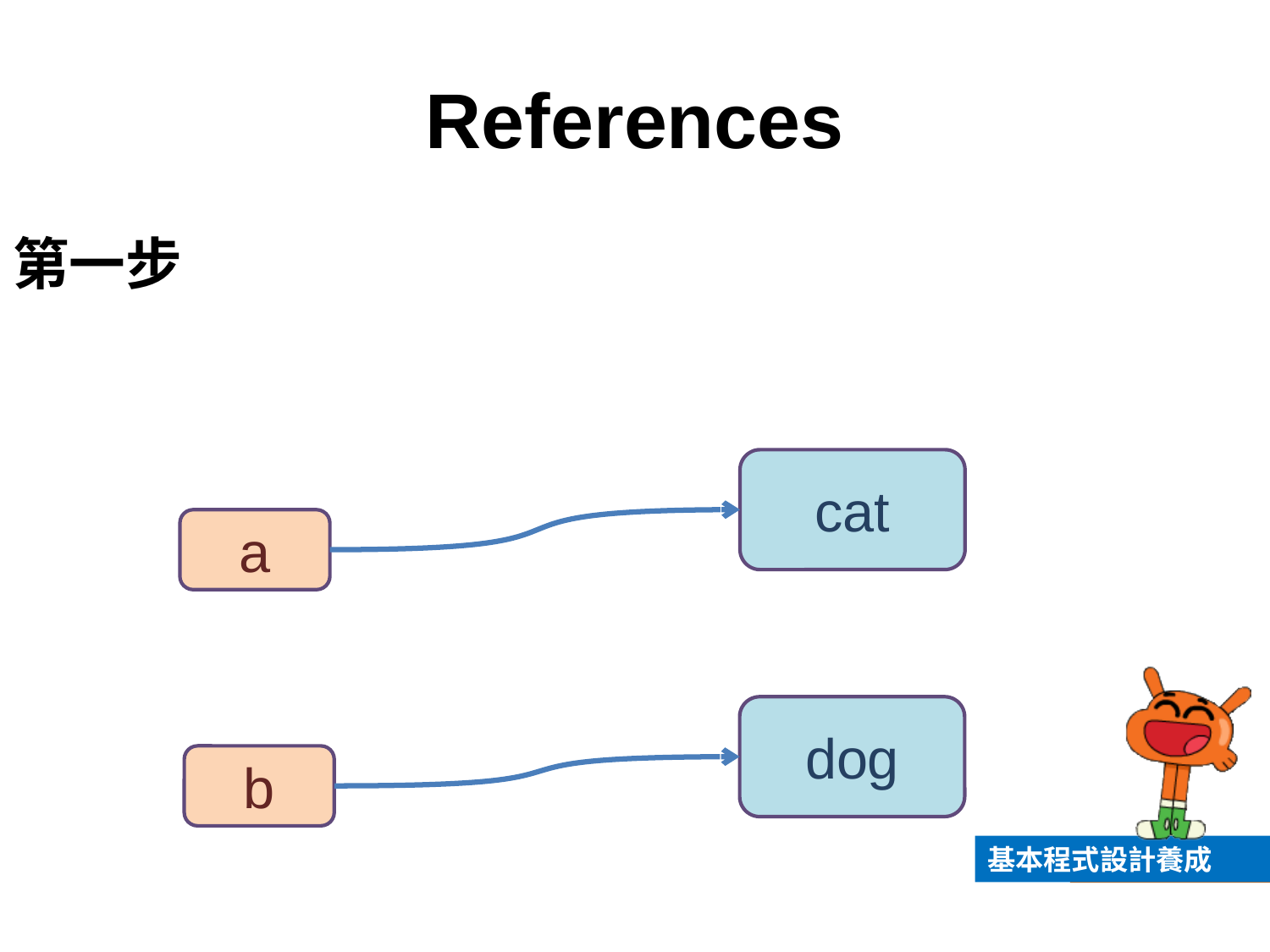

# References
第一步
cat
a
dog
b